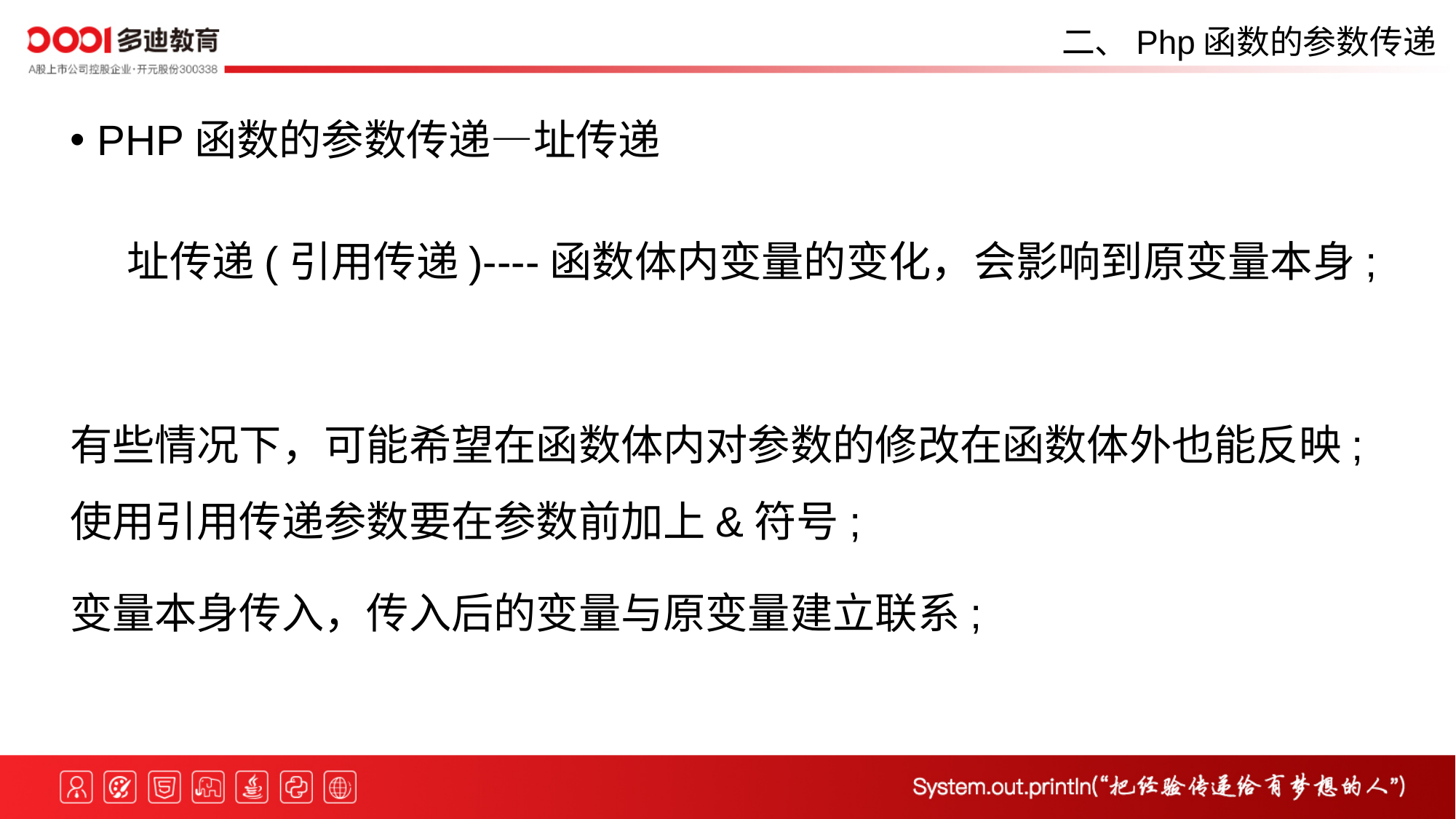

二、Php函数的参数传递
PHP函数的参数传递—址传递

     址传递(引用传递)----函数体内变量的变化，会影响到原变量本身;

有些情况下，可能希望在函数体内对参数的修改在函数体外也能反映; 使用引用传递参数要在参数前加上&符号;
变量本身传入，传入后的变量与原变量建立联系;